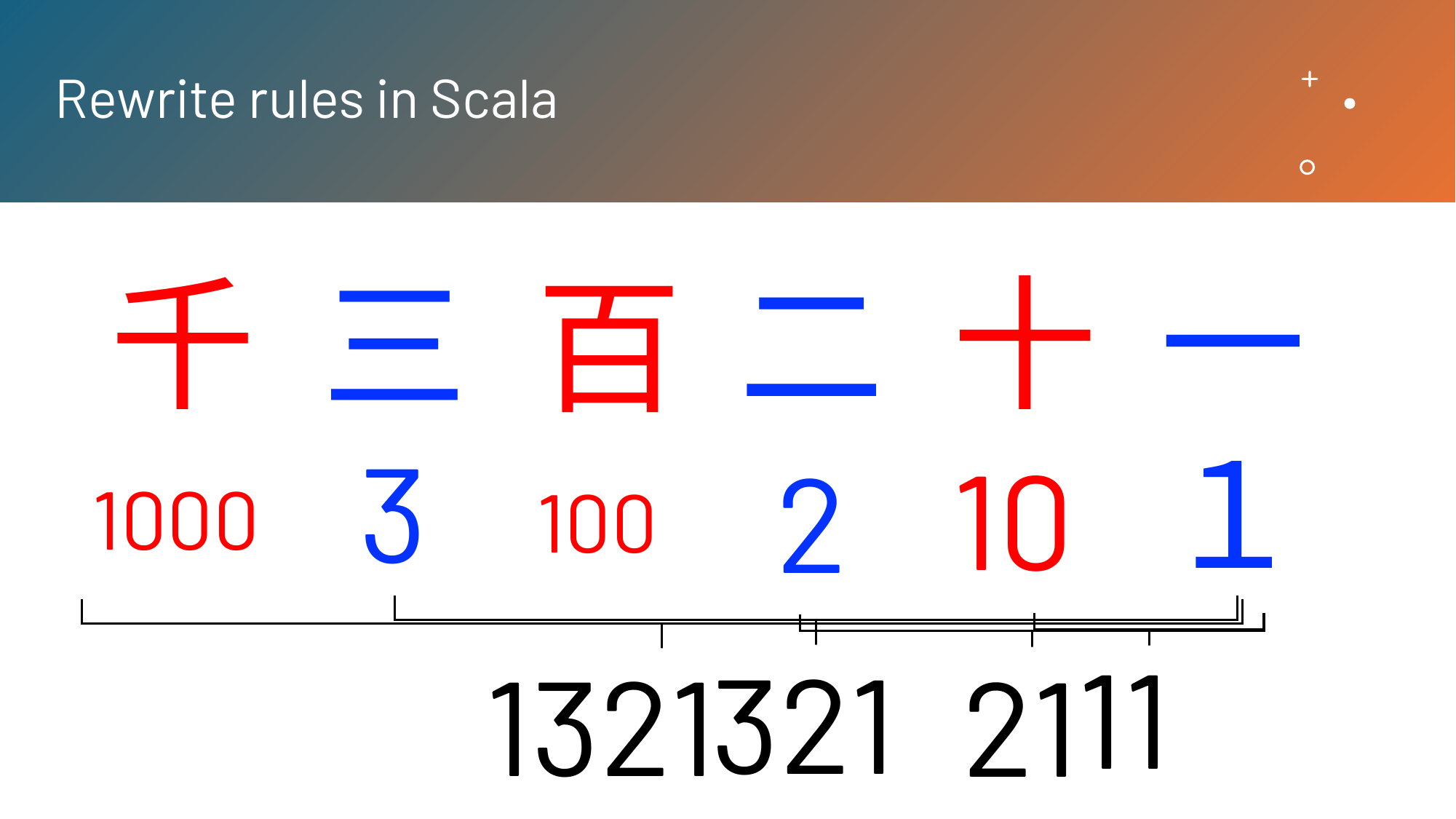

# Rewrite rules in Scala

千
十
一
三
二
百

１
3
10
2
1000
100

11
321
1321
21